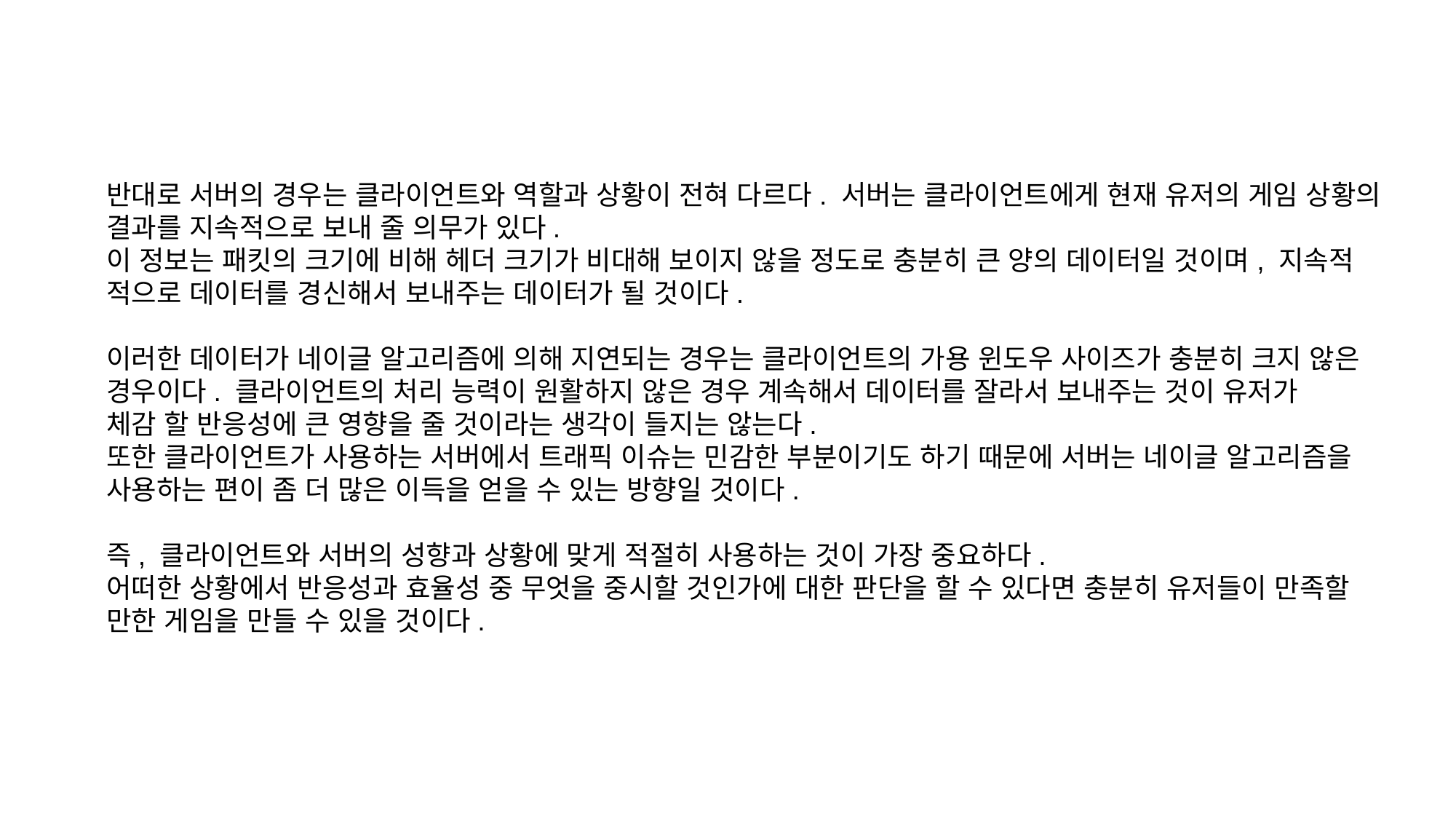

반대로 서버의 경우는 클라이언트와 역할과 상황이 전혀 다르다. 서버는 클라이언트에게 현재 유저의 게임 상황의
결과를 지속적으로 보내 줄 의무가 있다.
이 정보는 패킷의 크기에 비해 헤더 크기가 비대해 보이지 않을 정도로 충분히 큰 양의 데이터일 것이며, 지속적
적으로 데이터를 경신해서 보내주는 데이터가 될 것이다.

이러한 데이터가 네이글 알고리즘에 의해 지연되는 경우는 클라이언트의 가용 윈도우 사이즈가 충분히 크지 않은
경우이다. 클라이언트의 처리 능력이 원활하지 않은 경우 계속해서 데이터를 잘라서 보내주는 것이 유저가
체감 할 반응성에 큰 영향을 줄 것이라는 생각이 들지는 않는다.
또한 클라이언트가 사용하는 서버에서 트래픽 이슈는 민감한 부분이기도 하기 때문에 서버는 네이글 알고리즘을
사용하는 편이 좀 더 많은 이득을 얻을 수 있는 방향일 것이다.

즉, 클라이언트와 서버의 성향과 상황에 맞게 적절히 사용하는 것이 가장 중요하다.
어떠한 상황에서 반응성과 효율성 중 무엇을 중시할 것인가에 대한 판단을 할 수 있다면 충분히 유저들이 만족할
만한 게임을 만들 수 있을 것이다.